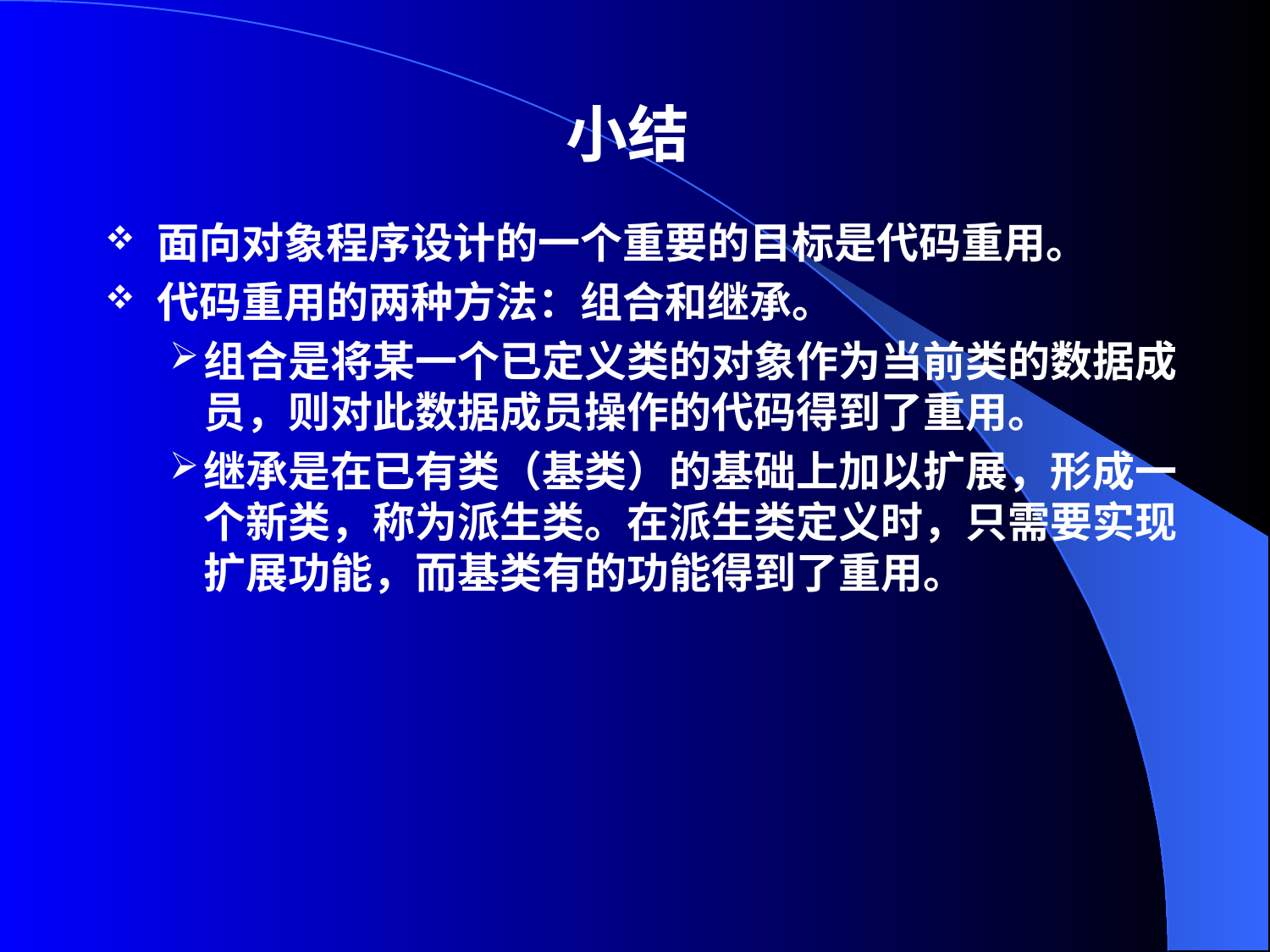

# 小结
面向对象程序设计的一个重要的目标是代码重用。
代码重用的两种方法：组合和继承。
组合是将某一个已定义类的对象作为当前类的数据成员，则对此数据成员操作的代码得到了重用。
继承是在已有类（基类）的基础上加以扩展，形成一个新类，称为派生类。在派生类定义时，只需要实现扩展功能，而基类有的功能得到了重用。